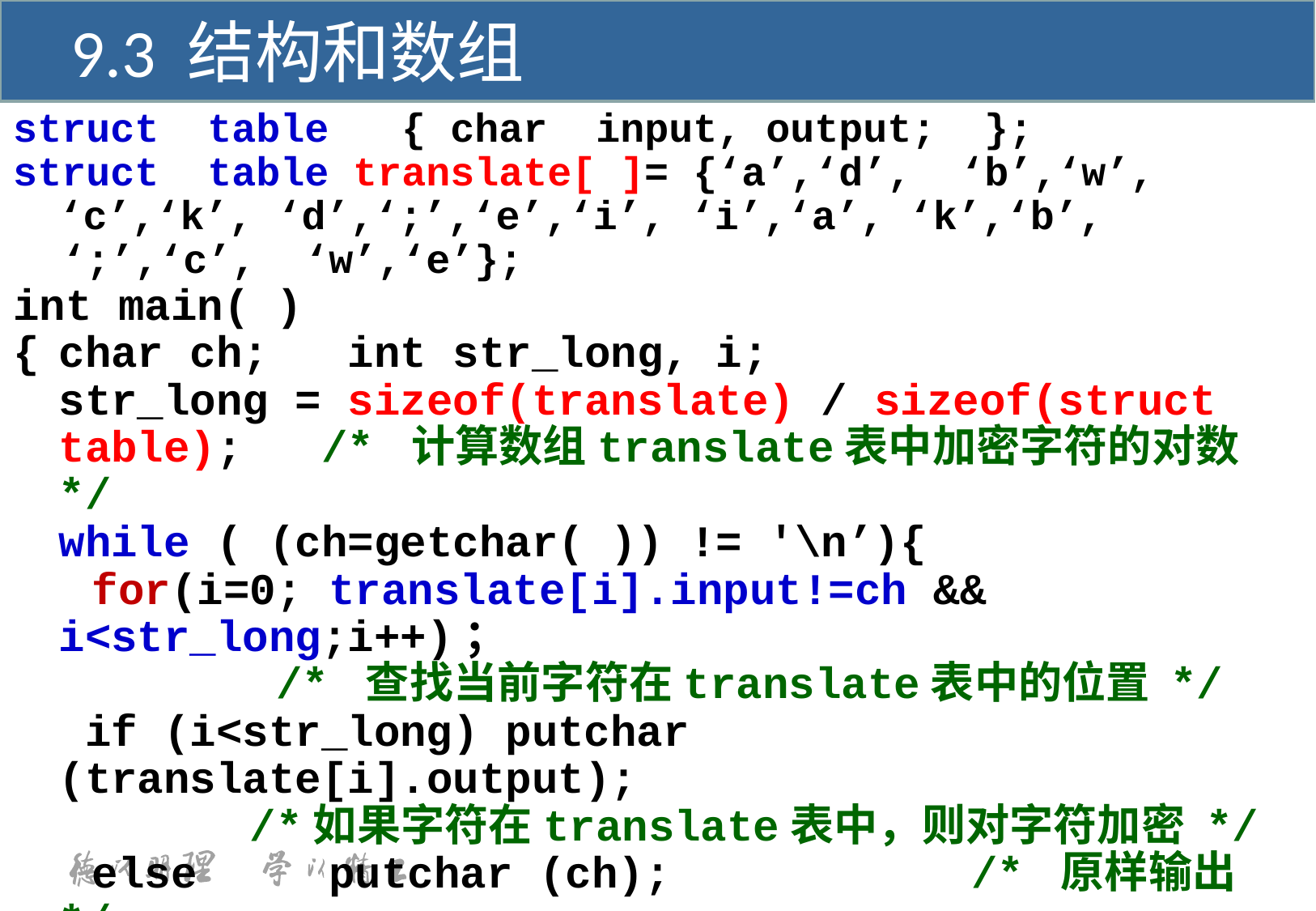

9.3 结构和数组
struct  table   { char  input, output;  };
struct  table translate[ ]= {‘a’,‘d’,  ‘b’,‘w’,  ‘c’,‘k’, ‘d’,‘;’,‘e’,‘i’, ‘i’,‘a’, ‘k’,‘b’,
  ‘;’,‘c’,  ‘w’,‘e’};
int main( )
{	char ch;   int str_long, i;
	str_long = sizeof(translate) / sizeof(struct table);   /* 计算数组translate表中加密字符的对数 */
	while ( (ch=getchar( )) != '\n’){
   for(i=0; translate[i].input!=ch &&  i<str_long;i++)；
          /* 查找当前字符在translate表中的位置 */
	 if (i<str_long) putchar (translate[i].output);
         /*如果字符在translate表中，则对字符加密 */
   else     putchar (ch);	       /* 原样输出 */
	}
}